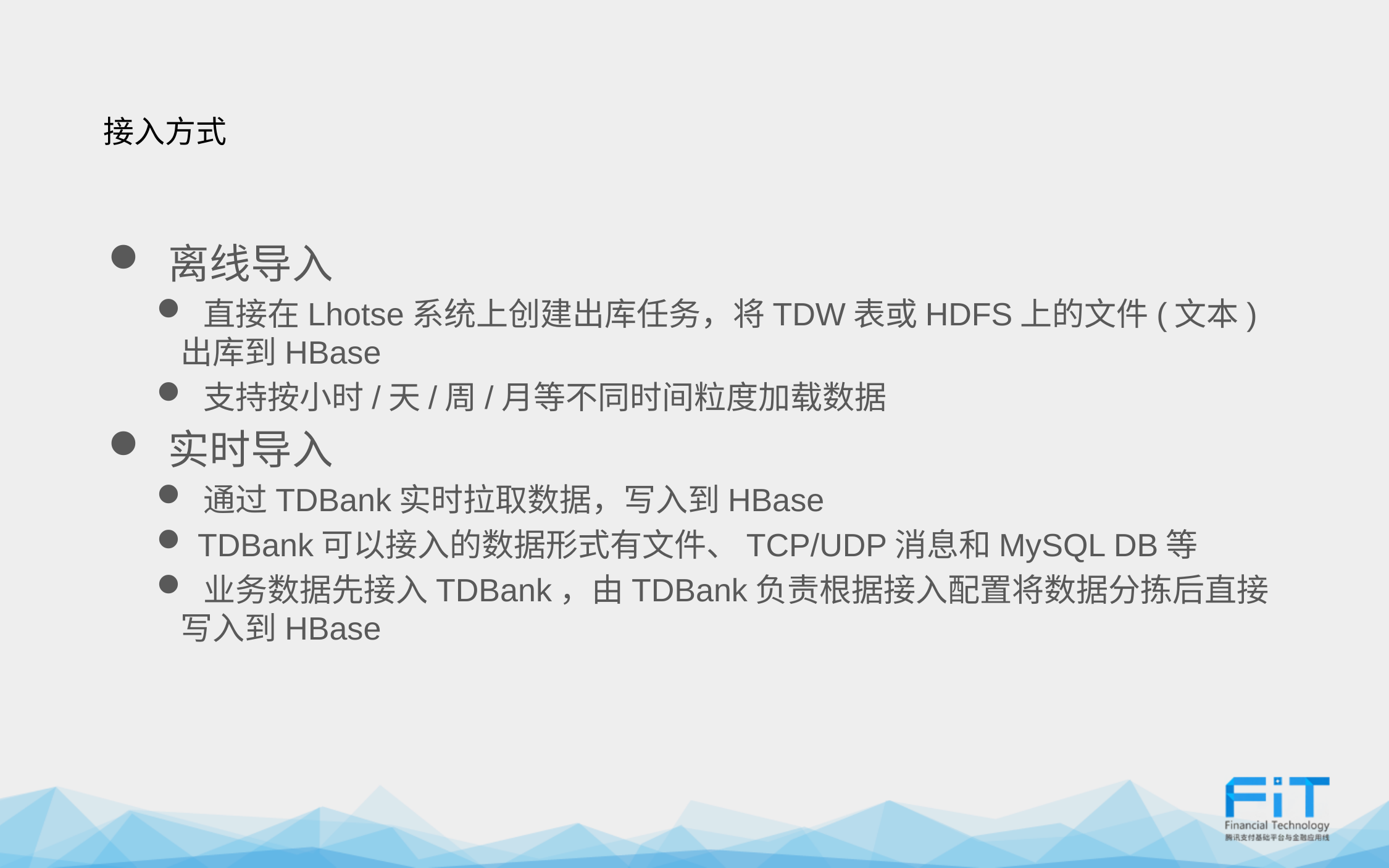

接入方式
 离线导入
 直接在Lhotse系统上创建出库任务，将TDW表或HDFS上的文件(文本)出库到HBase
 支持按小时/天/周/月等不同时间粒度加载数据
 实时导入
 通过TDBank实时拉取数据，写入到HBase
 TDBank可以接入的数据形式有文件、TCP/UDP消息和MySQL DB等
 业务数据先接入TDBank，由TDBank负责根据接入配置将数据分拣后直接写入到HBase